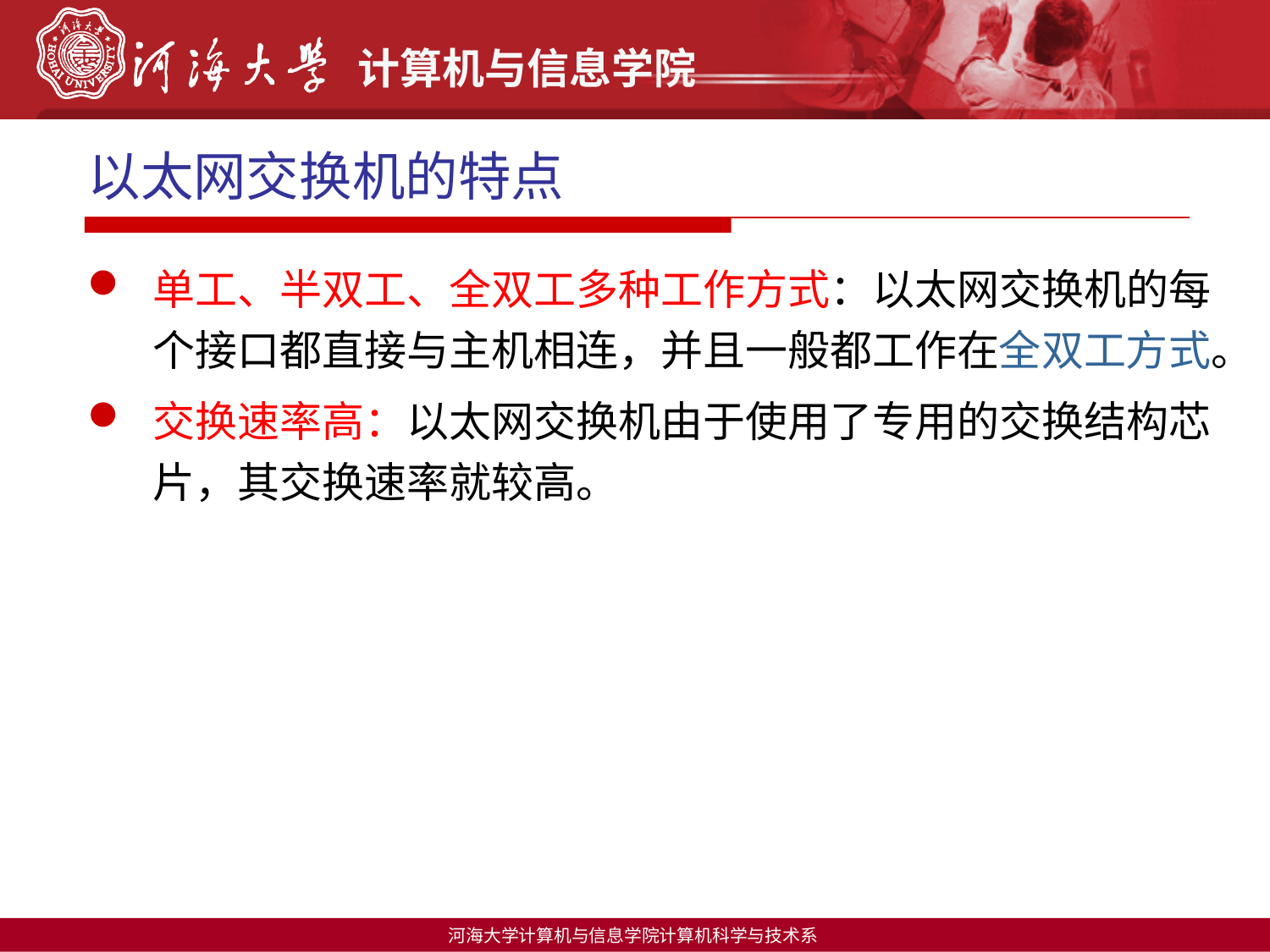

# 以太网交换机的特点
单工、半双工、全双工多种工作方式：以太网交换机的每个接口都直接与主机相连，并且一般都工作在全双工方式。
交换速率高：以太网交换机由于使用了专用的交换结构芯片，其交换速率就较高。